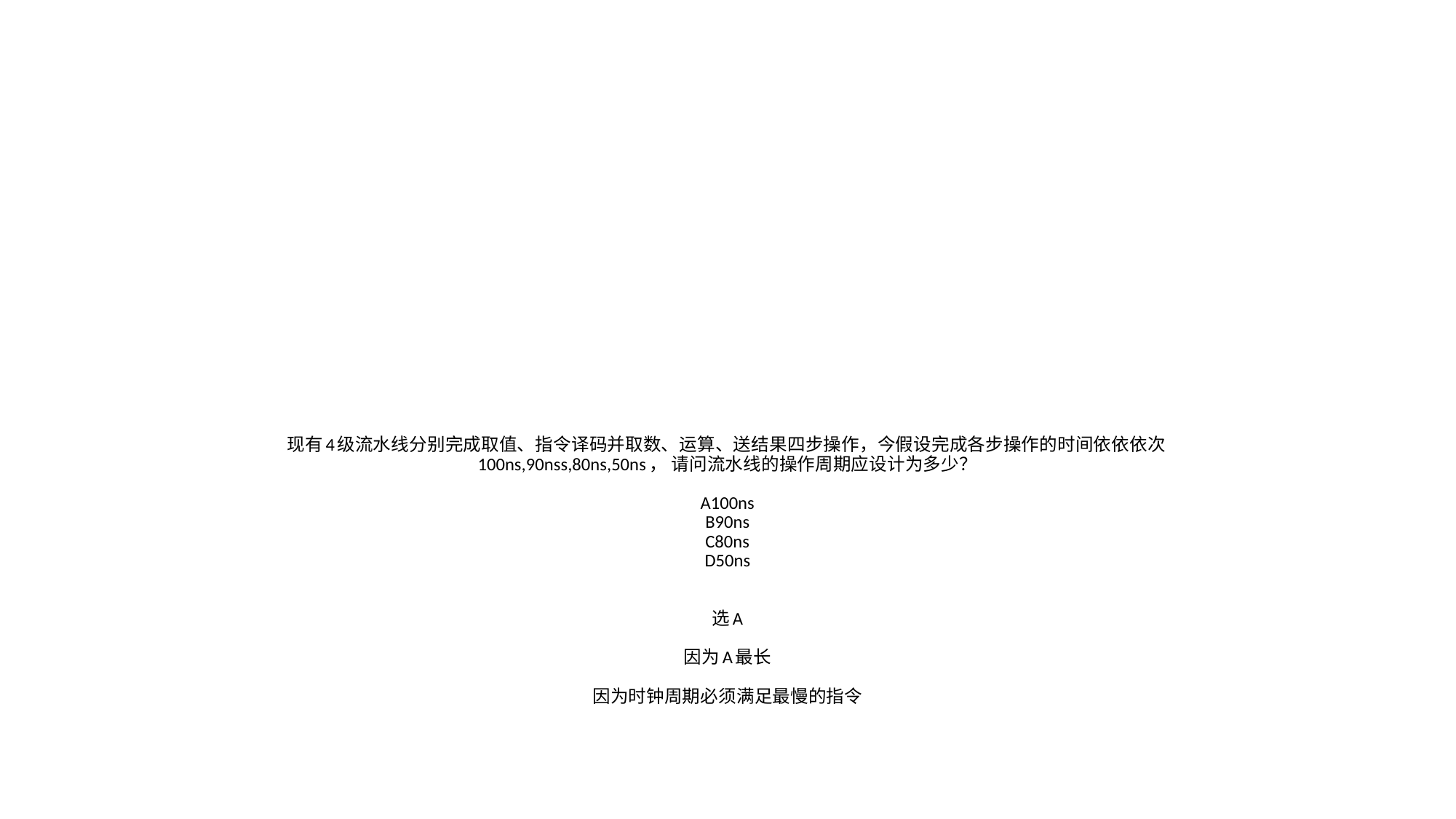

# 现有4级流水线分别完成取值、指令译码并取数、运算、送结果四步操作，今假设完成各步操作的时间依依依次100ns,90nss,80ns,50ns， 请问流水线的操作周期应设计为多少？ A100ns B90ns C80ns D50ns 选A 因为A最长 因为时钟周期必须满足最慢的指令